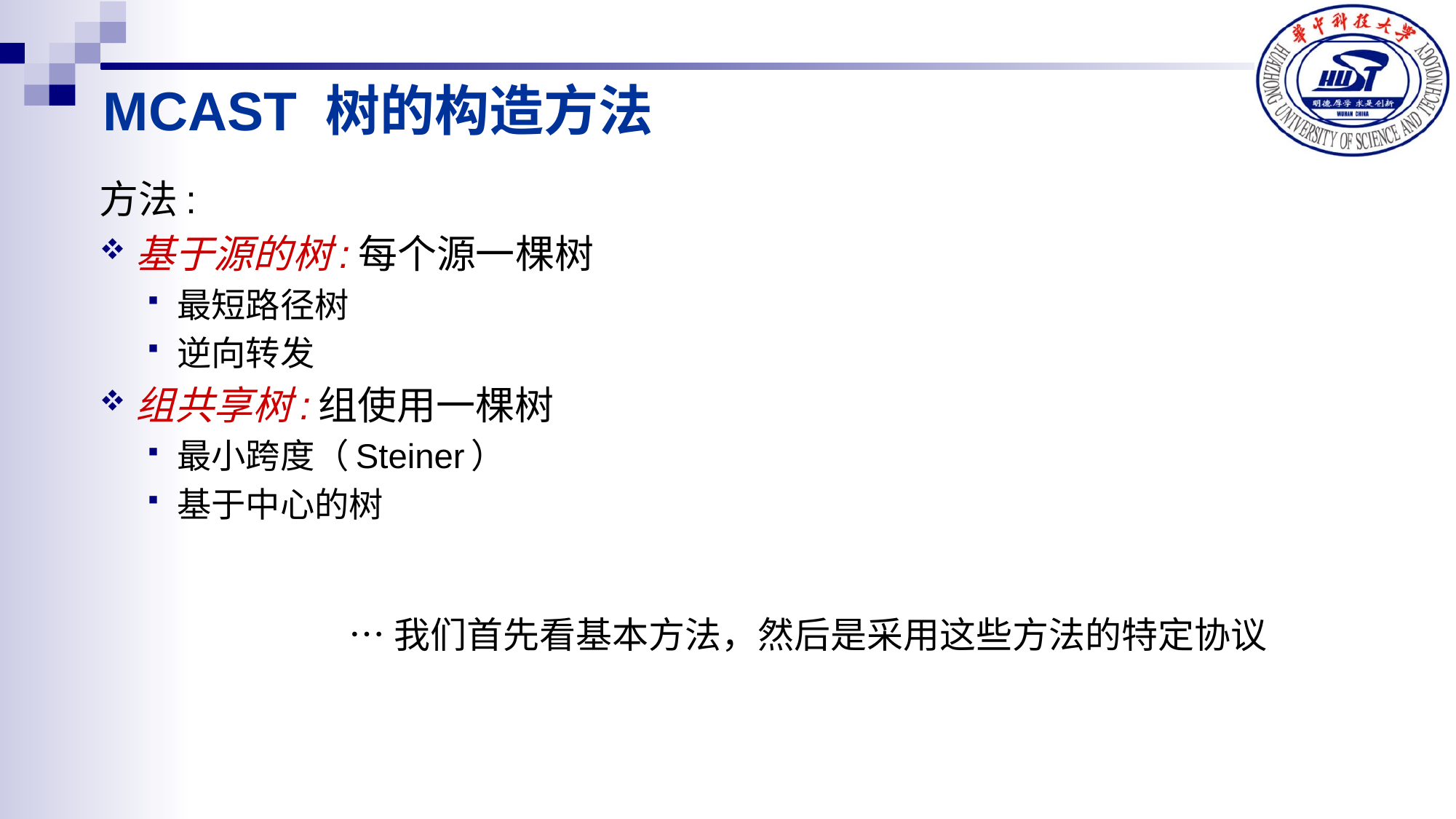

MCAST 树的构造方法
方法:
基于源的树:每个源一棵树
最短路径树
逆向转发
组共享树:组使用一棵树
最小跨度（Steiner）
基于中心的树
…我们首先看基本方法，然后是采用这些方法的特定协议